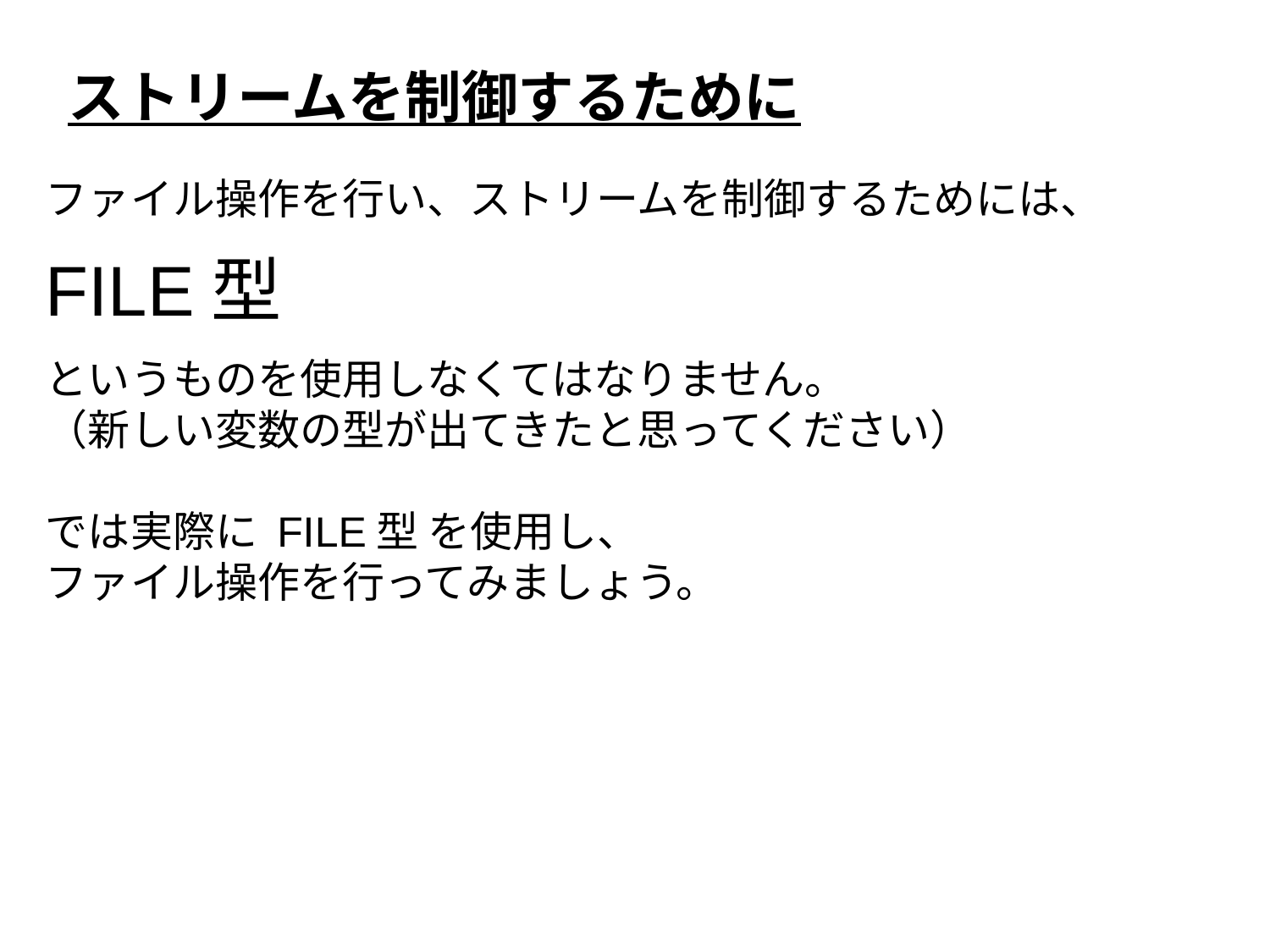

ストリームを制御するために
ファイル操作を行い、ストリームを制御するためには、

FILE型

というものを使用しなくてはなりません。
（新しい変数の型が出てきたと思ってください）

では実際に FILE型 を使用し、
ファイル操作を行ってみましょう。